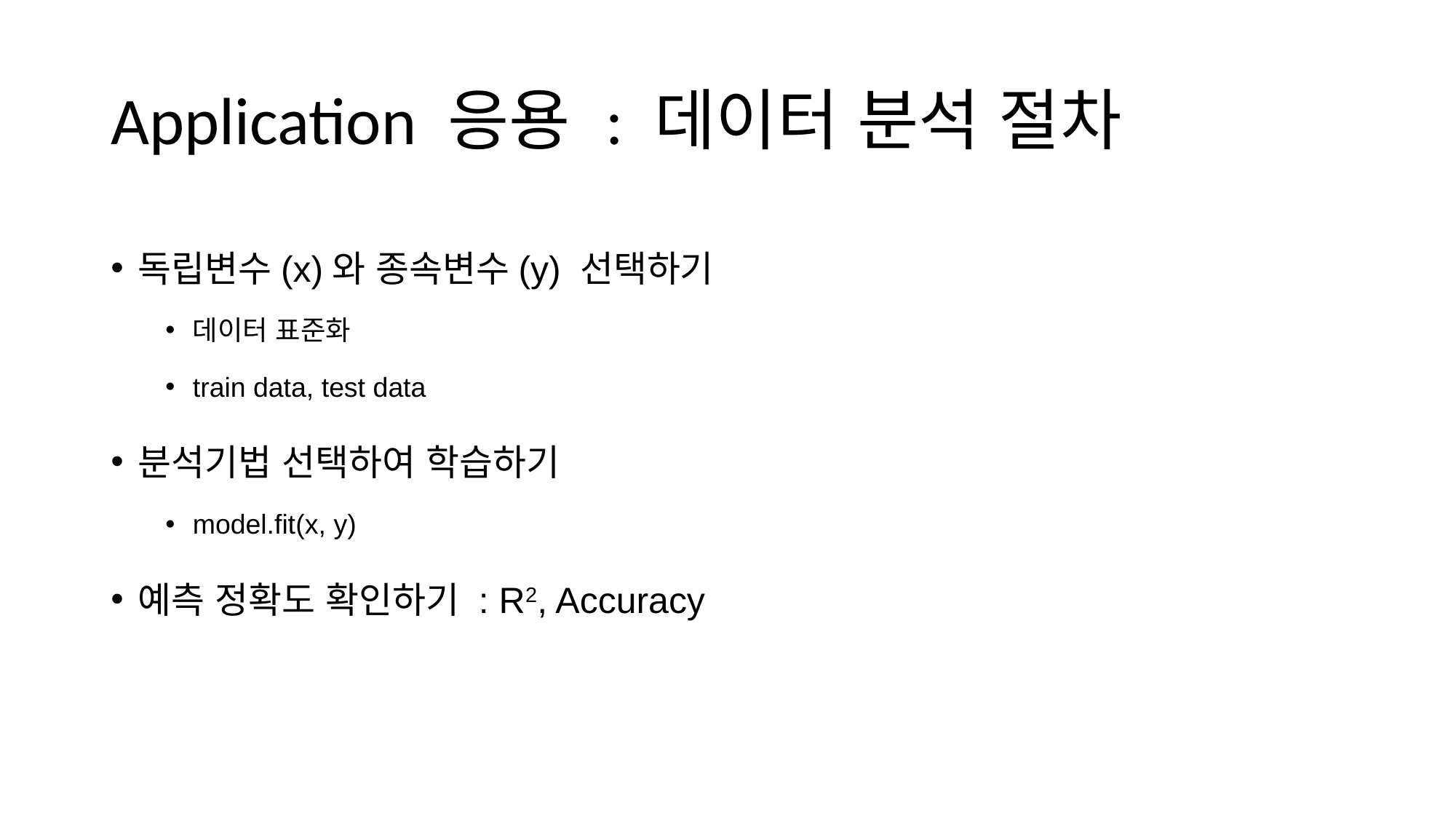

# Application 응용 : 데이터 분석 절차
독립변수(x)와 종속변수(y) 선택하기
데이터 표준화
train data, test data
분석기법 선택하여 학습하기
model.fit(x, y)
예측 정확도 확인하기 : R2, Accuracy